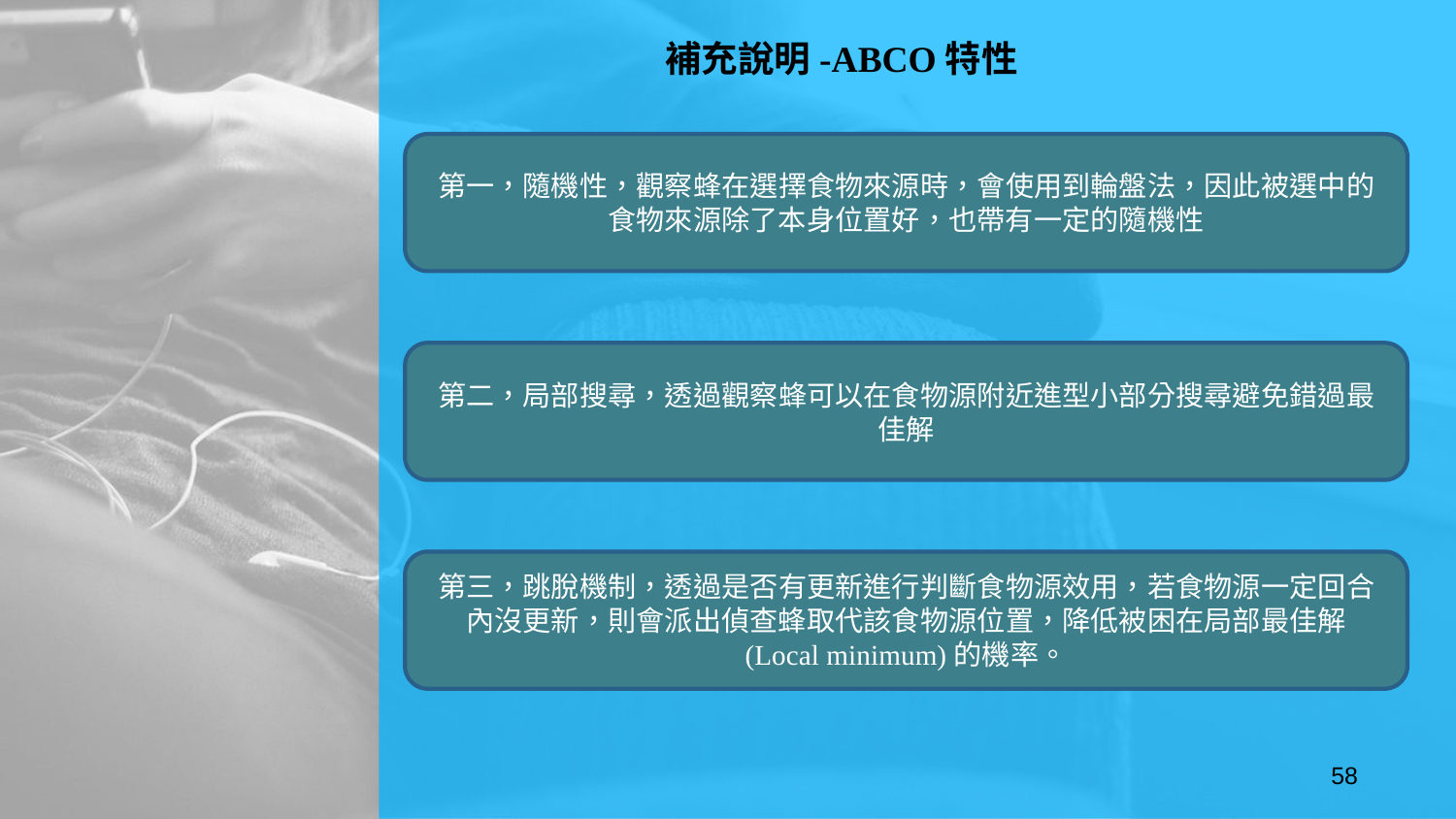

補充說明-ABCO特性
第一，隨機性，觀察蜂在選擇食物來源時，會使用到輪盤法，因此被選中的食物來源除了本身位置好，也帶有一定的隨機性
第二，局部搜尋，透過觀察蜂可以在食物源附近進型小部分搜尋避免錯過最佳解
第三，跳脫機制，透過是否有更新進行判斷食物源效用，若食物源一定回合內沒更新，則會派出偵查蜂取代該食物源位置，降低被困在局部最佳解 (Local minimum)的機率。
58